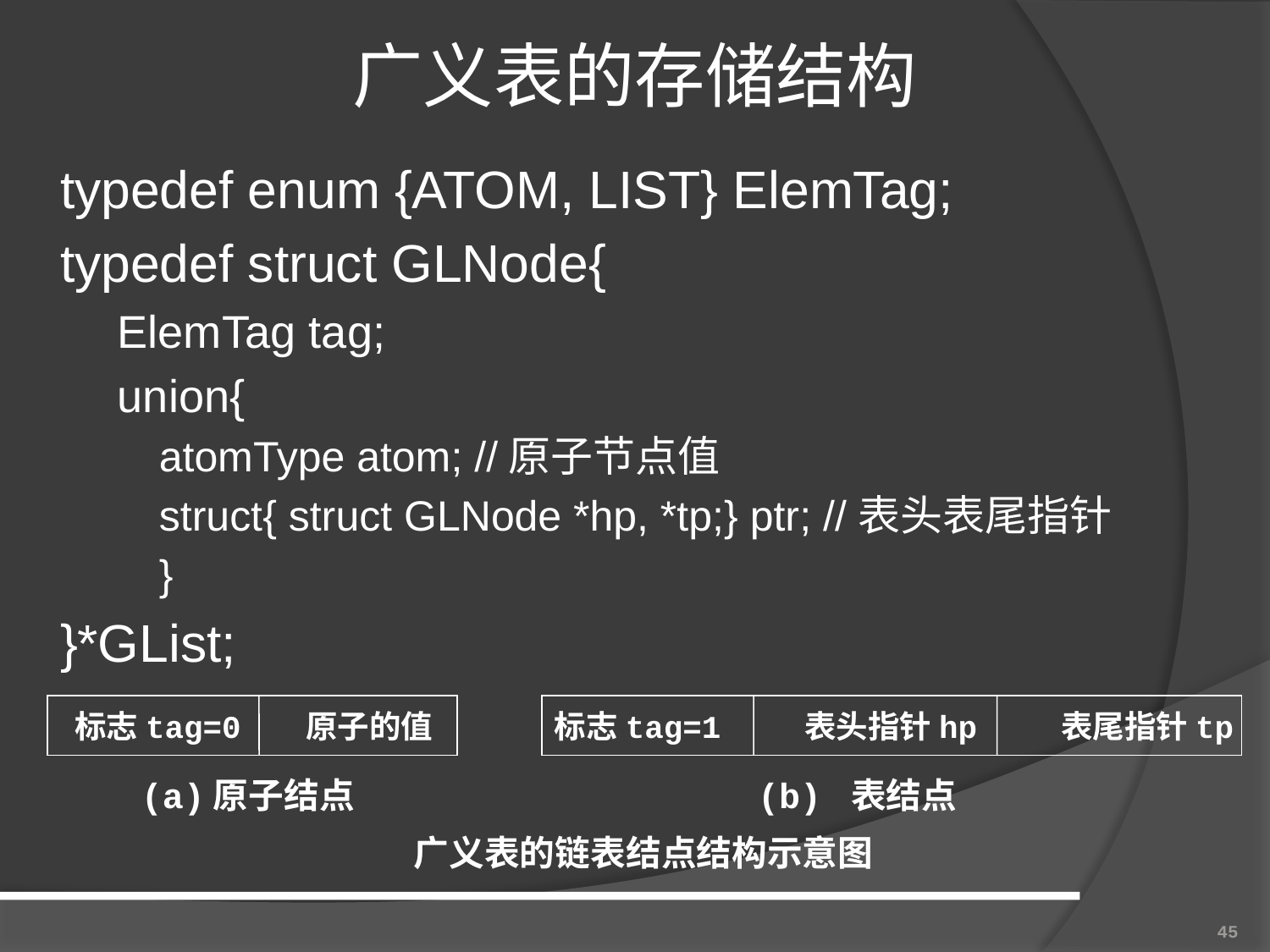

# 广义表的存储结构
typedef enum {ATOM, LIST} ElemTag;
typedef struct GLNode{
ElemTag tag;
union{
atomType atom; //原子节点值
struct{ struct GLNode *hp, *tp;} ptr; //表头表尾指针
}
}*GList;
 标志tag=0   原子的值

标志tag=1    表头指针hp    表尾指针tp

(a)原子结点
(b) 表结点
广义表的链表结点结构示意图
45